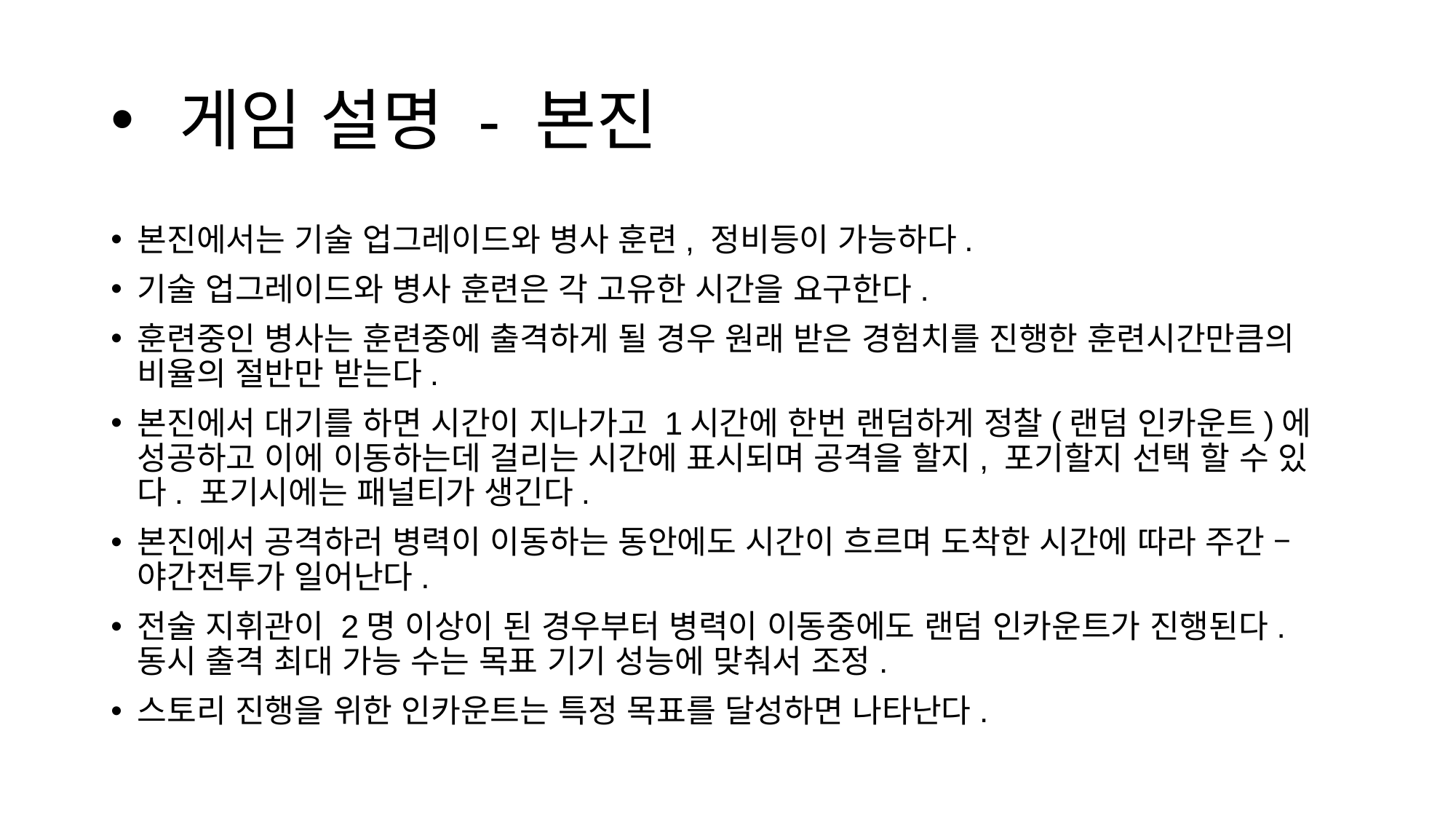

# 게임 설명 - 본진
본진에서는 기술 업그레이드와 병사 훈련, 정비등이 가능하다.
기술 업그레이드와 병사 훈련은 각 고유한 시간을 요구한다.
훈련중인 병사는 훈련중에 출격하게 될 경우 원래 받은 경험치를 진행한 훈련시간만큼의 비율의 절반만 받는다.
본진에서 대기를 하면 시간이 지나가고 1시간에 한번 랜덤하게 정찰(랜덤 인카운트)에 성공하고 이에 이동하는데 걸리는 시간에 표시되며 공격을 할지, 포기할지 선택 할 수 있다. 포기시에는 패널티가 생긴다.
본진에서 공격하러 병력이 이동하는 동안에도 시간이 흐르며 도착한 시간에 따라 주간 – 야간전투가 일어난다.
전술 지휘관이 2명 이상이 된 경우부터 병력이 이동중에도 랜덤 인카운트가 진행된다. 동시 출격 최대 가능 수는 목표 기기 성능에 맞춰서 조정.
스토리 진행을 위한 인카운트는 특정 목표를 달성하면 나타난다.